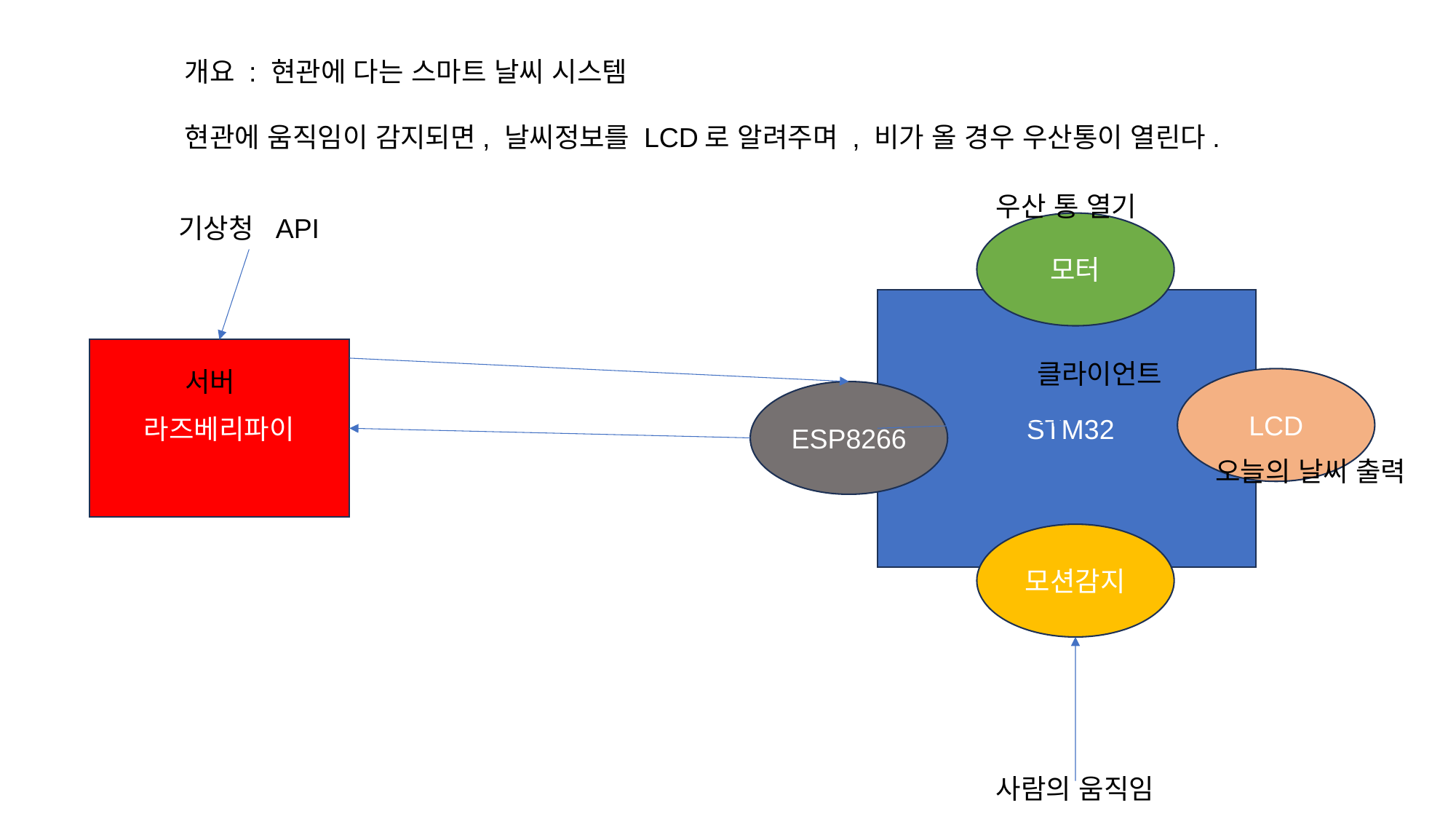

개요 : 현관에 다는 스마트 날씨 시스템

현관에 움직임이 감지되면, 날씨정보를 LCD로 알려주며 , 비가 올 경우 우산통이 열린다.
우산 통 열기
기상청  API
모터
 STM32
라즈베리파이
클라이언트
서버
LCD
ESP8266
오늘의 날씨 출력
모션감지
사람의 움직임